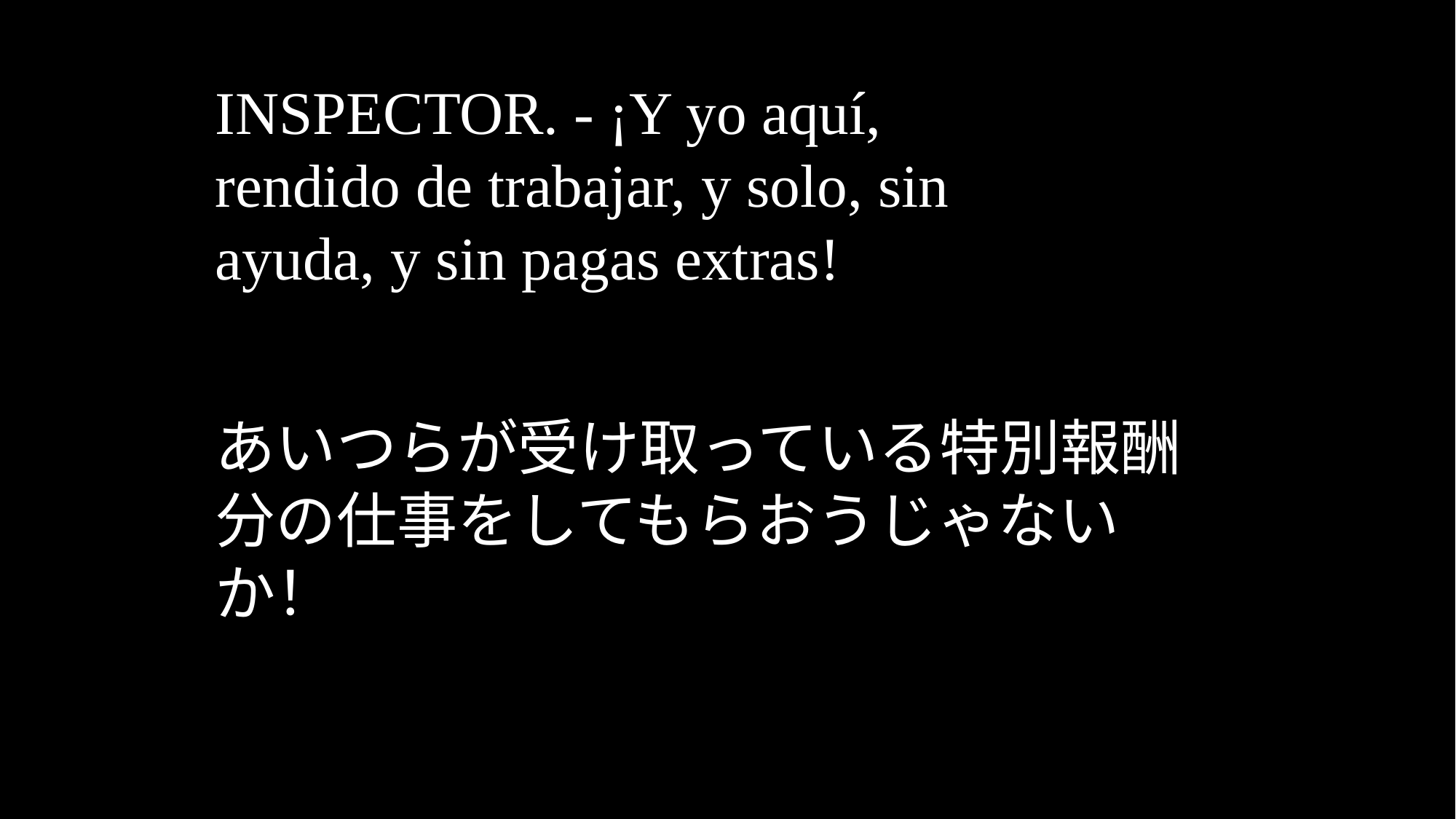

INSPECTOR. - ¡Y yo aquí, rendido de trabajar, y solo, sin ayuda, y sin pagas extras!

あいつらが受け取っている特別報酬分の仕事をしてもらおうじゃないか！